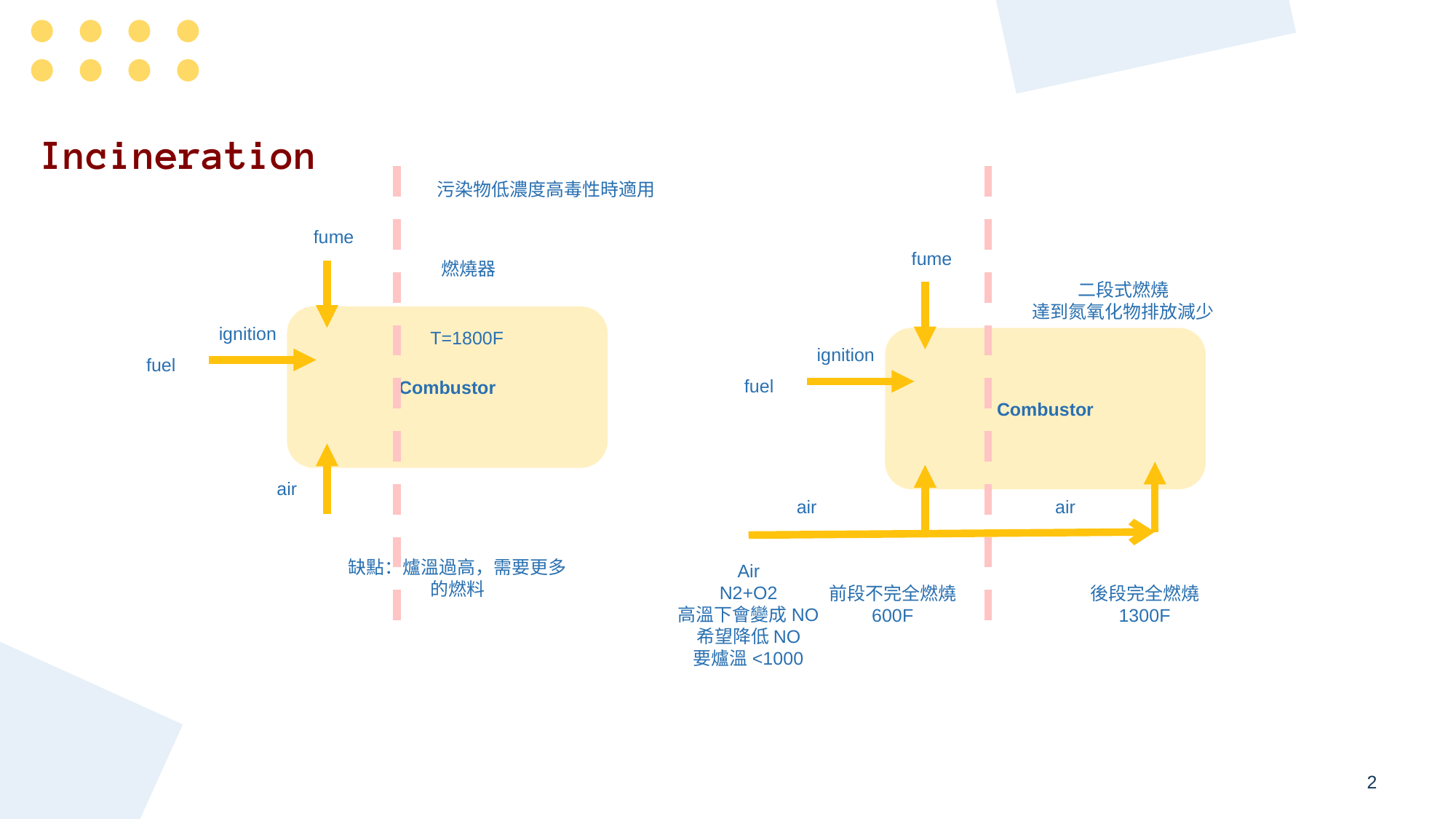

Incineration
污染物低濃度高毒性時適用
fume
fume
燃燒器
二段式燃燒
達到氮氧化物排放減少
Combustor
ignition
T=1800F
Combustor
ignition
fuel
fuel
air
air
air
缺點：爐溫過高，需要更多的燃料
Air
N2+O2
高溫下會變成NO
希望降低NO
要爐溫<1000
前段不完全燃燒
600F
後段完全燃燒
1300F